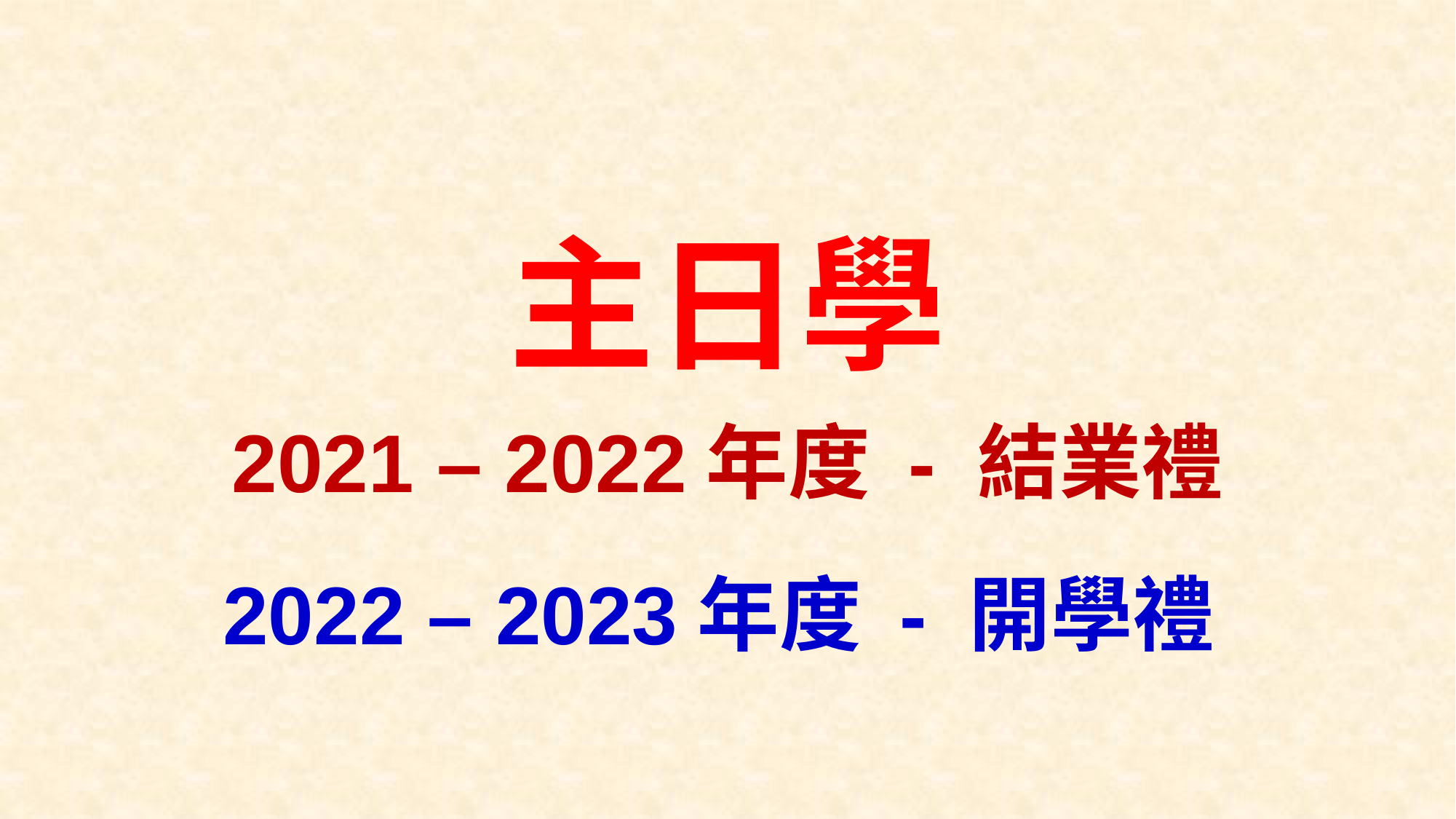

# 主日學
2021 – 2022年度 - 結業禮
2022 – 2023年度 - 開學禮